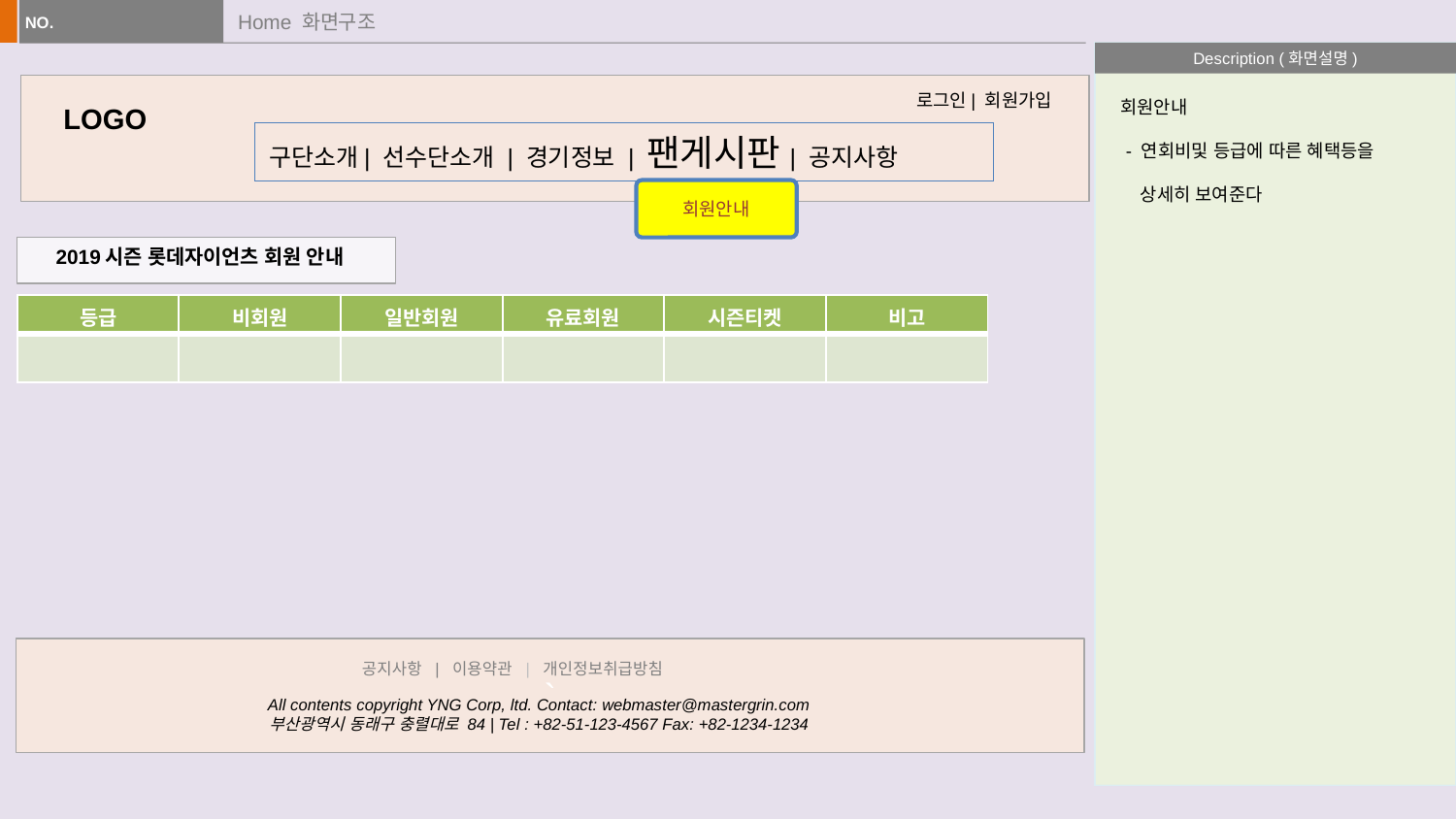

# Home 화면구조

로그인| 회원가입
회원안내

 - 연회비및 등급에 따른 혜택등을

   상세히 보여준다
LOGO
구단소개| 선수단소개 | 경기정보 | 팬게시판| 공지사항
회원안내

2019시즌 롯데자이언츠 회원 안내
| 등급 | 비회원 | 일반회원 | 유료회원 | 시즌티켓 | 비고 |
| --- | --- | --- | --- | --- | --- |
|  |  |  |  |  |  |
`
공지사항  |  이용약관  |  개인정보취급방침
All contents copyright YNG Corp, ltd. Contact: webmaster@mastergrin.com
부산광역시 동래구 충렬대로 84 | Tel : +82-51-123-4567 Fax: +82-1234-1234